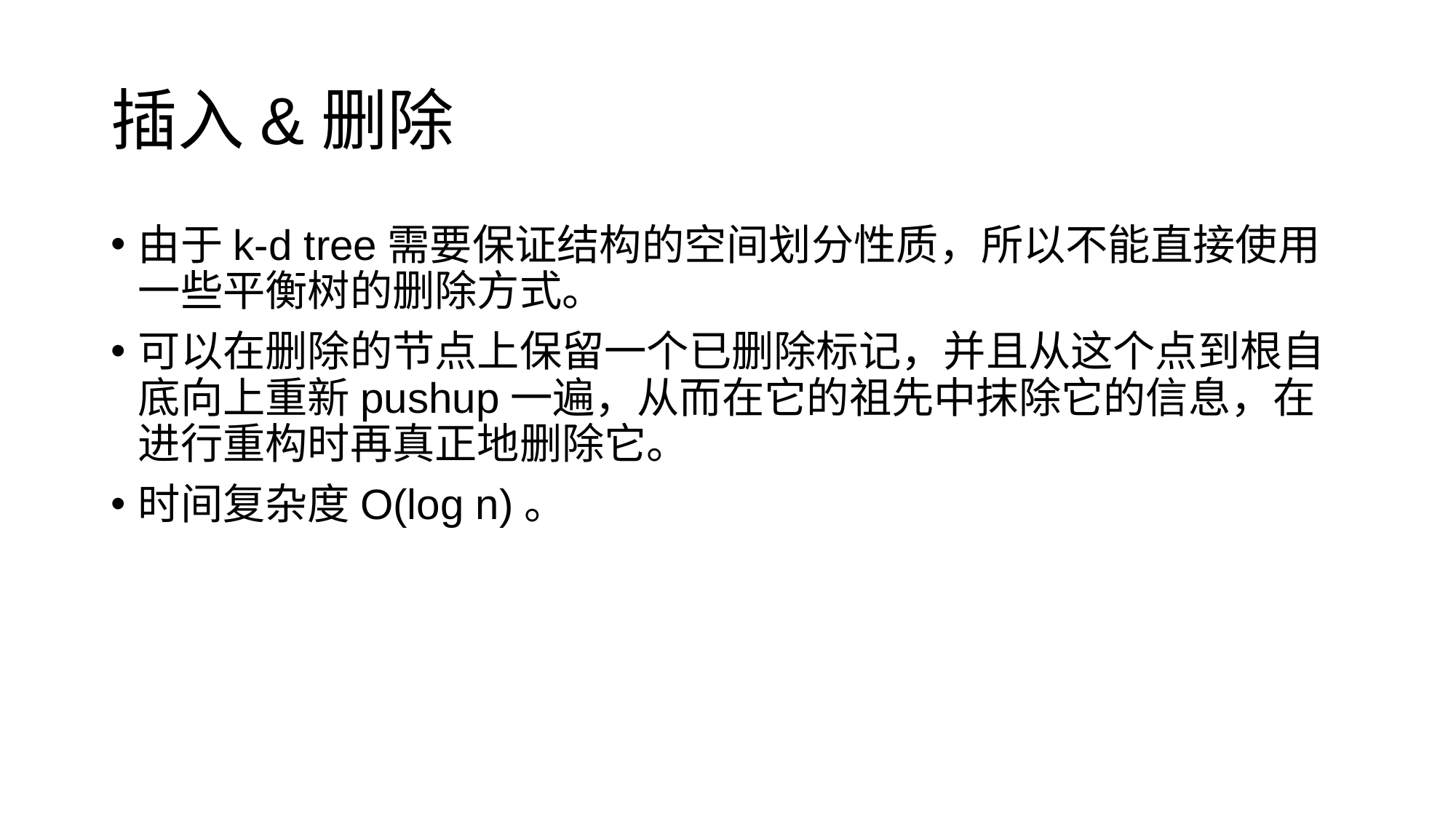

# 插入&删除
由于k-d tree需要保证结构的空间划分性质，所以不能直接使用一些平衡树的删除方式。
可以在删除的节点上保留一个已删除标记，并且从这个点到根自底向上重新pushup一遍，从而在它的祖先中抹除它的信息，在进行重构时再真正地删除它。
时间复杂度O(log n)。